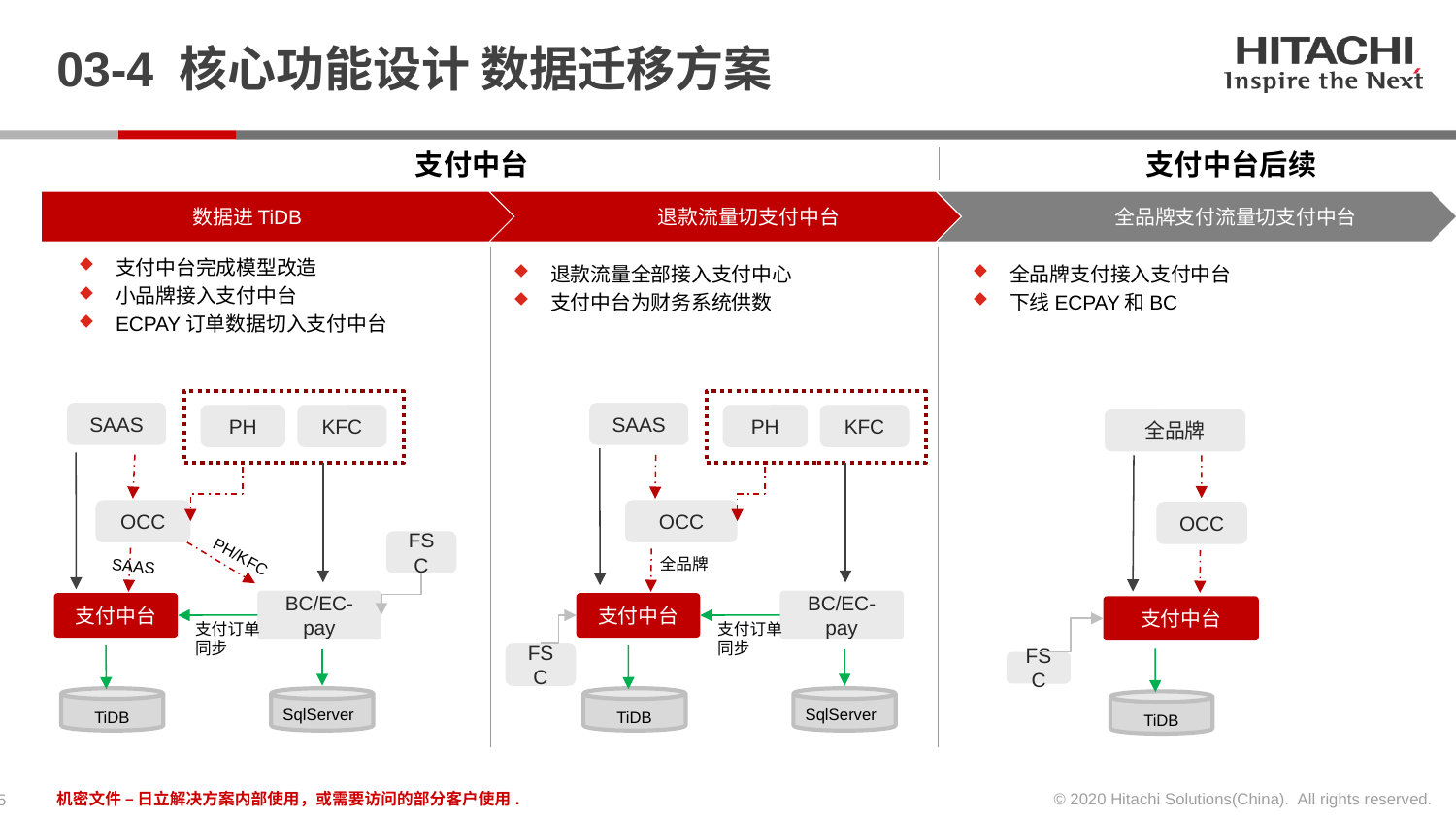

# 03-4 核心功能设计 数据迁移方案
支付中台后续
支付中台

数据进TiDB

退款流量切支付中台

全品牌支付流量切支付中台
支付中台完成模型改造
小品牌接入支付中台
ECPAY订单数据切入支付中台
退款流量全部接入支付中心
支付中台为财务系统供数
全品牌支付接入支付中台
下线ECPAY和BC
SAAS
KFC
PH

OCC
FSC
PH/KFC
BC/EC-pay
支付中台
SAAS
支付订单
同步

SqlServer
TiDB
SAAS
KFC
PH

OCC
全品牌
BC/EC-pay
支付中台
支付订单
同步
FSC

SqlServer
TiDB
全品牌
OCC
支付中台
FSC

TiDB